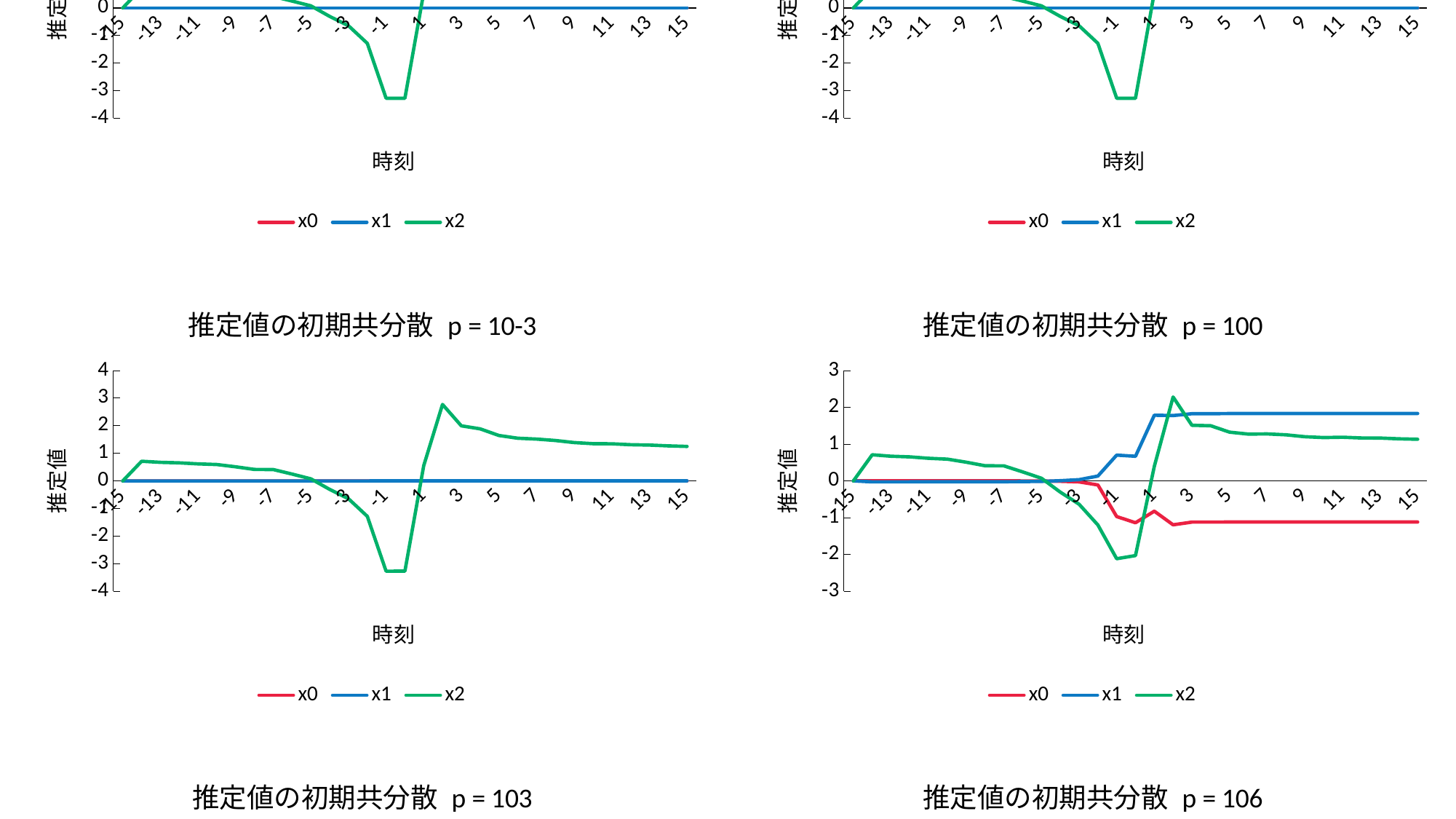

### Chart: 推定値の初期共分散 p = 0

| Category | x0 | x1 | x2 |
|---|---|---|---|
| -15 | 0.0 | 0.0 | 0.0 |
| -14 | 0.0 | 0.0 | 0.712071264966163 |
| -13 | 0.0 | 0.0 | 0.67345283128789 |
| -12 | 0.0 | 0.0 | 0.655122980171562 |
| -11 | 0.0 | 0.0 | 0.617571159386639 |
| -10 | 0.0 | 0.0 | 0.593826497216239 |
| -9 | 0.0 | 0.0 | 0.511268133724515 |
| -8 | 0.0 | 0.0 | 0.415641808354344 |
| -7 | 0.0 | 0.0 | 0.411903596238498 |
| -6 | 0.0 | 0.0 | 0.247219184810375 |
| -5 | 0.0 | 0.0 | 0.0748189941680426 |
| -4 | 0.0 | 0.0 | -0.307861405298204 |
| -3 | 0.0 | 0.0 | -0.649852966107721 |
| -2 | 0.0 | 0.0 | -1.28572309014949 |
| -1 | 0.0 | 0.0 | -3.27561999999818 |
| 0 | 0.0 | 0.0 | -3.27561999999818 |
| 1 | 0.0 | 0.0 | 0.554621332827325 |
| 2 | 0.0 | 0.0 | 2.77335156969604 |
| 3 | 0.0 | 0.0 | 1.99724287790713 |
| 4 | 0.0 | 0.0 | 1.88809730810207 |
| 5 | 0.0 | 0.0 | 1.647087771534 |
| 6 | 0.0 | 0.0 | 1.54788347552966 |
| 7 | 0.0 | 0.0 | 1.51622538982696 |
| 8 | 0.0 | 0.0 | 1.4650608820467 |
| 9 | 0.0 | 0.0 | 1.39092239997291 |
| 10 | 0.0 | 0.0 | 1.34983443268269 |
| 11 | 0.0 | 0.0 | 1.34474662835672 |
| 12 | 0.0 | 0.0 | 1.31223543768719 |
| 13 | 0.0 | 0.0 | 1.29954837311782 |
| 14 | 0.0 | 0.0 | 1.26991941148732 |
| 15 | 0.0 | 0.0 | 1.25025905497895 |

### Chart: 推定値の初期共分散 p = 10-6

| Category | x0 | x1 | x2 |
|---|---|---|---|
| -15 | 0.0 | 0.0 | 0.0 |
| -14 | 3.63301300672745e-09 | -5.08621820941843e-08 | 0.71207126138913 |
| -13 | 3.6015171550835e-09 | -5.06497278267495e-08 | 0.673452827370459 |
| -12 | 3.58268731539924e-09 | -5.05322293629061e-08 | 0.655122975935727 |
| -11 | 3.53312034164371e-09 | -5.02477543103052e-08 | 0.617571154789488 |
| -10 | 3.4919112705506e-09 | -5.00318961993662e-08 | 0.593826492178315 |
| -9 | 3.29827598284537e-09 | -4.91146477121763e-08 | 0.511268128226696 |
| -8 | 2.98470017266315e-09 | -4.77865447877011e-08 | 0.415641802335047 |
| -7 | 2.96682516942212e-09 | -4.77198054446351e-08 | 0.411903589361196 |
| -6 | 1.75334189287968e-09 | -4.37991562274339e-08 | 0.24721917746506 |
| -5 | -3.51204757955933e-10 | -3.80575210433149e-08 | 0.0748189865726044 |
| -4 | -8.95523172718856e-09 | -1.89336913332741e-08 | -0.307861409460465 |
| -3 | -2.54444332904251e-08 | 9.3927397438152e-09 | -0.649852960174102 |
| -2 | -1.1306493797779e-07 | 1.14728673251222e-07 | -1.28572301145272 |
| -1 | -1.40204133799301e-06 | 9.98568628453549e-07 | -3.27561833682246 |
| 0 | -1.89816571792716e-06 | 9.98568522672697e-07 | -3.27561801602289 |
| 1 | -1.36642963795783e-06 | 3.64331553369296e-06 | 0.554620725897006 |
| 2 | -2.20632460419201e-06 | 3.63781787180723e-06 | 2.77335048267604 |
| 3 | -2.06521072321308e-06 | 3.7443411017275e-06 | 1.99724185756953 |
| 4 | -2.05972949810972e-06 | 3.75350759673429e-06 | 1.88809649519924 |
| 5 | -2.05420555060814e-06 | 3.76568217530076e-06 | 1.64708710033712 |
| 6 | -2.05299136323783e-06 | 3.76899169682939e-06 | 1.54788290408235 |
| 7 | -2.05275758319881e-06 | 3.76974638570866e-06 | 1.51622489315367 |
| 8 | -2.05251280009536e-06 | 3.77066016298709e-06 | 1.46506044272857 |
| 9 | -2.05226956782254e-06 | 3.77169014931075e-06 | 1.39092200622593 |
| 10 | -2.05217318295317e-06 | 3.77214669879269e-06 | 1.34983407597492 |
| 11 | -2.05216435169927e-06 | 3.77219295533901e-06 | 1.34474630238803 |
| 12 | -2.05212143547736e-06 | 3.77243925514322e-06 | 1.31223513756311 |
| 13 | -2.05210840156762e-06 | 3.77252058510282e-06 | 1.29954809506581 |
| 14 | -2.05208425025515e-06 | 3.77268338226581e-06 | 1.26991915247777 |
| 15 | -2.05207132137534e-06 | 3.77277700433081e-06 | 1.25025881258048 |

### Chart: 推定値の初期共分散 p = 10-3

| Category | x0 | x1 | x2 |
|---|---|---|---|
| -15 | 0.0 | 0.0 | 0.0 |
| -14 | 3.62936905706921e-06 | -5.0811166798969e-05 | 0.712067691520752 |
| -13 | 3.59787301443379e-06 | -5.05987119581345e-05 | 0.67344891780253 |
| -12 | 3.57904288269607e-06 | -5.04812120075334e-05 | 0.65511874861255 |
| -11 | 3.52947550927178e-06 | -5.0196735528681e-05 | 0.617566566904115 |
| -10 | 3.4882657244379e-06 | -4.99808743803608e-05 | 0.593821464430239 |
| -9 | 3.29462951467689e-06 | -4.90636246968197e-05 | 0.51126264162047 |
| -8 | 2.98105208080314e-06 | -4.77355197857258e-05 | 0.415635795491772 |
| -7 | 2.96317297458388e-06 | -4.7668765386103e-05 | 0.411896726302158 |
| -6 | 1.74968422882549e-06 | -4.37481151114334e-05 | 0.247211848099847 |
| -5 | -3.54873360423936e-07 | -3.80064767669824e-05 | 0.0748114090827131 |
| -4 | -8.95889262819485e-06 | -1.88827658700744e-05 | -0.307865554640025 |
| -3 | -2.54479207518773e-05 | 9.44317610665506e-06 | -0.649847015341783 |
| -2 | -0.000113063630161256 | 0.000114772130299829 | -1.28564437338677 |
| -1 | -0.00140142169885603 | 0.000998152914644195 | -3.27395753992081 |
| 0 | -0.00189692714670566 | 0.000998047283712343 | -3.27363722051977 |
| 1 | -0.00136550579610615 | 0.00363953380272752 | 0.554015477709615 |
| 2 | -0.00220444792158963 | 0.00363401307205419 | 2.77226582993303 |
| 3 | -0.00206347216787206 | 0.00374040808585523 | 1.99622366087654 |
| 4 | -0.00205800601351311 | 0.0037495472225426 | 1.88728529143274 |
| 5 | -0.00205248996274808 | 0.00376170151223224 | 1.6464173024233 |
| 6 | -0.00205127801119639 | 0.00376500415341333 | 1.5473126455587 |
| 7 | -0.00205104497733346 | 0.00376575625414879 | 1.51572925164059 |
| 8 | -0.0020508006723689 | 0.00376666802884161 | 1.46462203624526 |
| 9 | -0.00205055779223026 | 0.00376769627826842 | 1.39052907562983 |
| 10 | -0.00205046157440988 | 0.00376815192747892 | 1.34947810728764 |
| 11 | -0.00205045280372108 | 0.00376819785579894 | 1.3444210087095 |
| 12 | -0.00205040995728968 | 0.00376844369615702 | 1.31193563468644 |
| 13 | -0.00205039695685045 | 0.00376852479781425 | 1.29927061834922 |
| 14 | -0.00205037284113364 | 0.00376868731602957 | 1.26966067864023 |
| 15 | -0.00205035993391284 | 0.00376878075880948 | 1.25001691531132 |

### Chart: 推定値の初期共分散 p = 100

| Category | x0 | x1 | x2 |
|---|---|---|---|
| -15 | 0.0 | 0.0 | 0.0 |
| -14 | 0.00181195721314241 | -0.0253674009839938 | 0.710287227551828 |
| -13 | 0.00178036662749352 | -0.0251546666072344 | 0.671507328410063 |
| -12 | 0.00176139241934747 | -0.025036436639891 | 0.653024409861586 |
| -11 | 0.00171163078030865 | -0.0247512812022393 | 0.615306910164993 |
| -10 | 0.00167007459337128 | -0.0245339606505172 | 0.59135649074188 |
| -9 | 0.00147602040990528 | -0.0236163349787063 | 0.508625914543504 |
| -8 | 0.00116175140008305 | -0.0222877944206503 | 0.412837987396284 |
| -7 | 0.00114197494165271 | -0.0222141056692473 | 0.408707014343952 |
| -6 | -7.31613044963313e-05 | -0.0182968916051123 | 0.244173073769693 |
| -5 | -0.00217910398003645 | -0.0125660545605875 | 0.0723935734569061 |
| -4 | -0.0107502092492554 | 0.00642547377243502 | -0.305591807540608 |
| -3 | -0.0269699796329883 | 0.0341661372795297 | -0.63551796775776 |
| -2 | -0.109591282133903 | 0.132596911374689 | -1.19945808186379 |
| -1 | -0.970000959262621 | 0.70105330894294 | -2.11722920818653 |
| 0 | -1.13859135432609 | 0.670248596557925 | -2.03155700006031 |
| 1 | -0.823980083042013 | 1.78552043468678 | 0.396113729140712 |
| 2 | -1.19513744854658 | 1.77674481677101 | 2.28153871748656 |
| 3 | -1.12116991731548 | 1.82654878114538 | 1.51239518020038 |
| 4 | -1.1208313303169 | 1.82705116430612 | 1.49989148797402 |
| 5 | -1.11866377473458 | 1.83128664876918 | 1.32547017291583 |
| 6 | -1.1183178186732 | 1.83212245220937 | 1.27344816726068 |
| 7 | -1.11833332218705 | 1.83207809862544 | 1.27730833171148 |
| 8 | -1.11827126544797 | 1.83228337662629 | 1.25347174231199 |
| 9 | -1.11817773231049 | 1.83263432042118 | 1.20109770681709 |
| 10 | -1.11814789068706 | 1.8327595583864 | 1.17773286186943 |
| 11 | -1.11815700536902 | 1.83271726203792 | 1.18737592971673 |
| 12 | -1.11814254777322 | 1.83279076875711 | 1.16726535918449 |
| 13 | -1.11814138081271 | 1.83279721934755 | 1.16517982168133 |
| 14 | -1.1181322901008 | 1.83285150078508 | 1.14470525013556 |
| 15 | -1.11812811002495 | 1.83287831278952 | 1.13303646784636 |

### Chart: 推定値の初期共分散 p = 103

| Category | x0 | x1 | x2 |
|---|---|---|---|
| -15 | 0.0 | 0.0 | 0.0 |
| -14 | 0.00361126447618224 | -0.0505577026665514 | 0.708515645169052 |
| -13 | -0.0271312890519025 | 0.156118007721751 | 0.685622420766116 |
| -12 | -0.0437003856923339 | 0.25897929997543 | 0.677007734569306 |
| -11 | -0.0853856524439999 | 0.495607729415762 | 0.663331809947648 |
| -10 | -0.113064591690532 | 0.637452591255461 | 0.658700006743958 |
| -9 | -0.248784762855891 | 1.2546940489961 | 0.653747787158672 |
| -8 | -0.423672986893387 | 1.94369084235147 | 0.665195362178838 |
| -7 | -0.330006338990136 | 1.63521697579964 | 0.652228033614547 |
| -6 | -0.771525040036335 | 2.78369290990512 | 0.732377849298095 |
| -5 | -1.08879520356922 | 3.37590500925109 | 0.793350968027875 |
| -4 | -2.21428957932527 | 4.62487881794637 | 0.982429661789086 |
| -3 | -1.10109995004157 | 4.17298529651665 | 0.858623121021472 |
| -2 | -0.666050444431795 | 4.24706952849397 | 0.844873317520888 |
| -1 | -2.50240738699741 | 3.14409423359049 | 0.724696239472876 |
| 0 | -2.02043327226055 | 3.76828845990237 | 0.885988568756829 |
| 1 | -2.137396206832 | 3.48903067853324 | 0.719613821693047 |
| 2 | -2.62349225191993 | 3.46957967389096 | 1.90929775545463 |
| 3 | -2.45338997312412 | 3.57133573302259 | 1.07885759120975 |
| 4 | -2.45742458458386 | 3.56604532951833 | 1.14746556499793 |
| 5 | -2.45425833231483 | 3.57150974626921 | 1.03075780720165 |
| 6 | -2.45410874185078 | 3.57182888344319 | 1.02047412506225 |
| 7 | -2.45442232983851 | 3.57103669711294 | 1.05613964653802 |
| 8 | -2.45442713682347 | 3.5710226562089 | 1.05698270858052 |
| 9 | -2.45429962536422 | 3.57144512916805 | 1.02438882454672 |
| 10 | -2.45427954257195 | 3.5715195558772 | 1.01721170684107 |
| 11 | -2.45432748671948 | 3.57132308227451 | 1.04036266524144 |
| 12 | -2.45431377758543 | 3.57138463762947 | 1.03165930354852 |
| 13 | -2.45432320875785 | 3.57133859582247 | 1.03935192885465 |
| 14 | -2.45431152290808 | 3.57140022355778 | 1.02733955835091 |
| 15 | -2.45430817355955 | 3.57141919880305 | 1.02307217399818 |

### Chart: 推定値の初期共分散 p = 106

| Category | x0 | x1 | x2 |
|---|---|---|---|
| -15 | 0.0 | 0.0 | 0.0 |
| -14 | 0.00361485409362923 | -0.0506079573108093 | 0.708512110862732 |
| -13 | -0.996167615269872 | 6.67069633685934 | 1.19247649272243 |
| -12 | 0.14753472548859 | 4.58878189094217 | 1.03649128049051 |
| -11 | -0.108543492026678 | 4.72126866771122 | 1.04767200306615 |
| -10 | 2.72018321407094 | 4.38348515393926 | 1.0049591346836 |
| -9 | -6.19184685508081 | 4.04501556808904 | 1.03714779986235 |
| -8 | -11.7646602224958 | 3.40662678489872 | 1.0252091760973 |
| -7 | 23.1902099900179 | 9.01248845992133 | 1.22611153425499 |
| -6 | -8.01308342709431 | 2.90799655013693 | 0.954076232866097 |
| -5 | -4.12129380649769 | 3.80700138100855 | 1.00078811580082 |
| -4 | -14.3012903581265 | 0.999641727590372 | 0.83016415322861 |
| -3 | 5.25257652101646 | 7.68359561850834 | 1.32305239329239 |
| -2 | 1.6815218757619 | 6.05241182202843 | 1.16554721689616 |
| -1 | -2.39728864232209 | 3.3007106289325 | 0.775391073903514 |
| 0 | -2.00925071850694 | 3.8063383294024 | 0.907587596828975 |
| 1 | -2.14088026988841 | 3.49233947370714 | 0.721082142484958 |
| 2 | -2.62665065661024 | 3.47288588184315 | 1.90869339561991 |
| 3 | -2.45631192202402 | 3.57475874172544 | 1.07804200041832 |
| 4 | -2.46035982079575 | 3.56945225594115 | 1.14679515106856 |
| 5 | -2.45719270101718 | 3.57491678331226 | 1.03019360704415 |
| 6 | -2.45704406885638 | 3.57523379552316 | 1.0199879376093 |
| 7 | -2.45735855804127 | 3.57443953430894 | 1.05571342521835 |
| 8 | -2.45736363793295 | 3.57442470002749 | 1.05660329036198 |
| 9 | -2.45723612208565 | 3.57484708034624 | 1.02404707728301 |
| 10 | -2.45721610201263 | 3.57492125580749 | 1.01690089008361 |
| 11 | -2.45726415694878 | 3.57472437809252 | 1.04007772476876 |
| 12 | -2.45725046600937 | 3.57478583618634 | 1.03139625978318 |
| 13 | -2.45725993149831 | 3.57473963854292 | 1.03910768658378 |
| 14 | -2.45724824759472 | 3.57480124043397 | 1.02711161016693 |
| 15 | -2.45724490546819 | 3.57482016997963 | 1.02285849444647 |